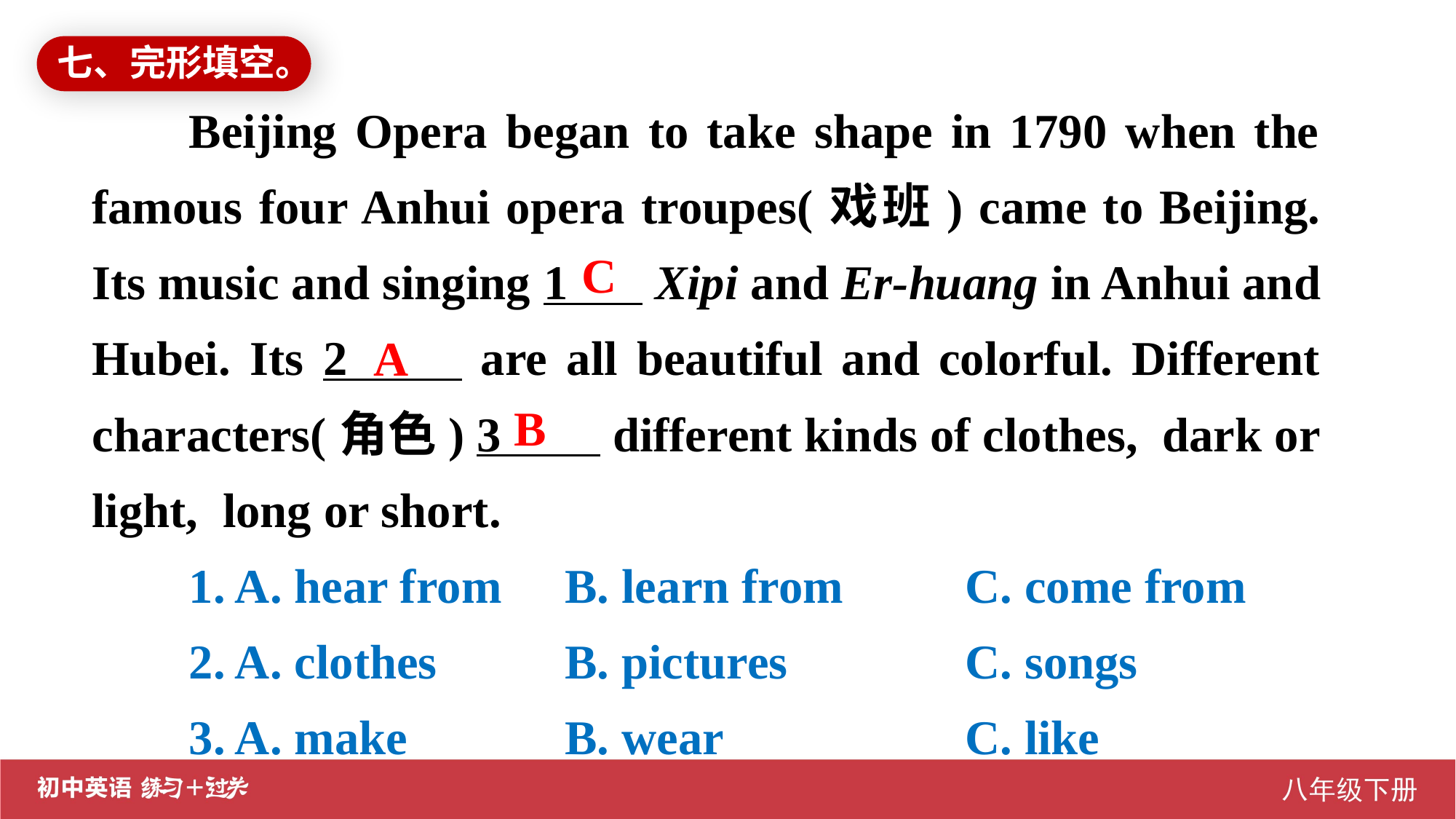

七、完形填空。

Beijing Opera began to take shape in 1790 when the famous four Anhui opera troupes(戏班) came to Beijing. Its music and singing 1       Xipi and Er-huang in Anhui and Hubei. Its 2       are all beautiful and colorful. Different characters(角色) 3         different kinds of clothes,  dark or light,  long or short.
1. A. hear from	   B. learn from		C. come from
2. A. clothes	   B. pictures		C. songs
3. A. make		   B. wear			C. like

C
A
B